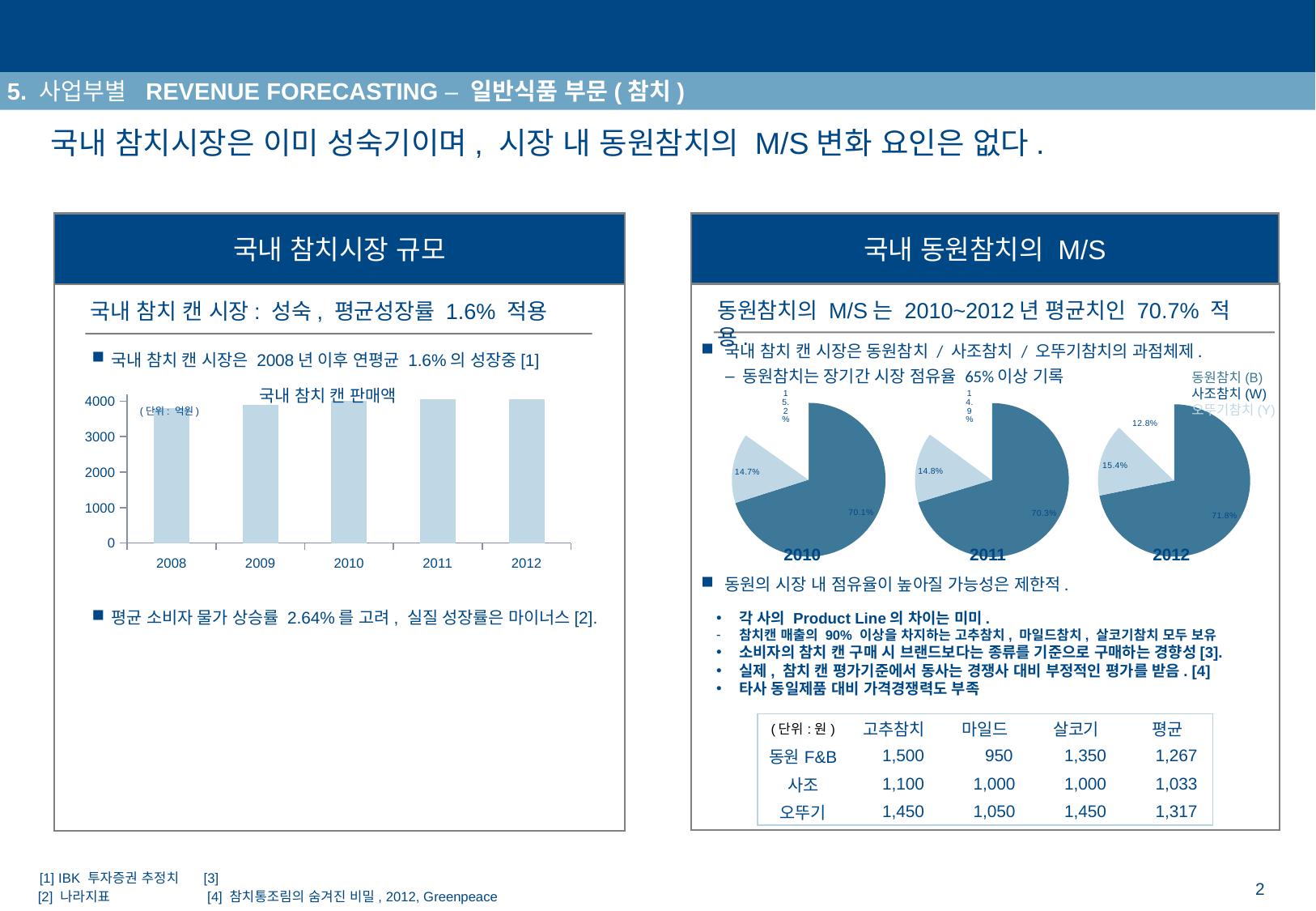

연도별 매출 추정
설명
5. 사업부별  REVENUE FORECASTING – 일반식품 부문(참치)

국내 참치시장은 이미 성숙기이며, 시장 내 동원참치의 M/S변화 요인은 없다.
국내 참치시장 규모

국내 참치 캔 시장: 성숙, 평균성장률 1.6% 적용

국내 참치 캔 시장은 2008년 이후 연평균 1.6%의 성장중[1]
평균 소비자 물가 상승률 2.64%를 고려, 실질 성장률은 마이너스[2].
국내 동원참치의 M/S

동원참치의 M/S는 2010~2012년 평균치인 70.7% 적용.

국내 참치 캔 시장은 동원참치 / 사조참치 / 오뚜기참치의 과점체제.
동원참치는 장기간 시장 점유율 65%이상 기록
동원참치(B)
사조참치(W)
오뚜기참치(Y)

### Chart

| Category |  |
|---|---|
| 동원 | 70.1 |
| 사조 | 14.700000000000003 |
| 오뚜기 | 15.2 |

### Chart

| Category |  |
|---|---|
| 동원 | 70.3 |
| 사조 | 14.8 |
| 오뚜기 | 14.900000000000006 |

### Chart

| Category |  |
|---|---|
| 동원 | 71.8 |
| 사조 | 15.4 |
| 오뚜기 | 12.8 |
2011
2012
2010
국내 참치 캔 판매액

### Chart

| Category |  |
|---|---|
| 2008 | 3800.0 |
| 2009 | 3900.0 |
| 2010 | 4000.0 |
| 2011 | 4050.0 |
| 2012 | 4056.0 |
(단위: 억원)
동원의 시장 내 점유율이 높아질 가능성은 제한적.
각 사의 Product Line의 차이는 미미.
참치캔 매출의 90% 이상을 차지하는 고추참치, 마일드참치, 살코기참치 모두 보유
소비자의 참치 캔 구매 시 브랜드보다는 종류를 기준으로 구매하는 경향성[3].
실제, 참치 캔 평가기준에서 동사는 경쟁사 대비 부정적인 평가를 받음. [4]
타사 동일제품 대비 가격경쟁력도 부족
| (단위:원) | 고추참치 | 마일드 | 살코기 | 평균 |
| --- | --- | --- | --- | --- |
| 동원F&B | 1,500 | 950 | 1,350 | 1,267 |
| 사조 | 1,100 | 1,000 | 1,000 | 1,033 |
| 오뚜기 | 1,450 | 1,050 | 1,450 | 1,317 |
[1] IBK 투자증권 추정치
[3]
[2] 나라지표
[4] 참치통조림의 숨겨진 비밀, 2012, Greenpeace